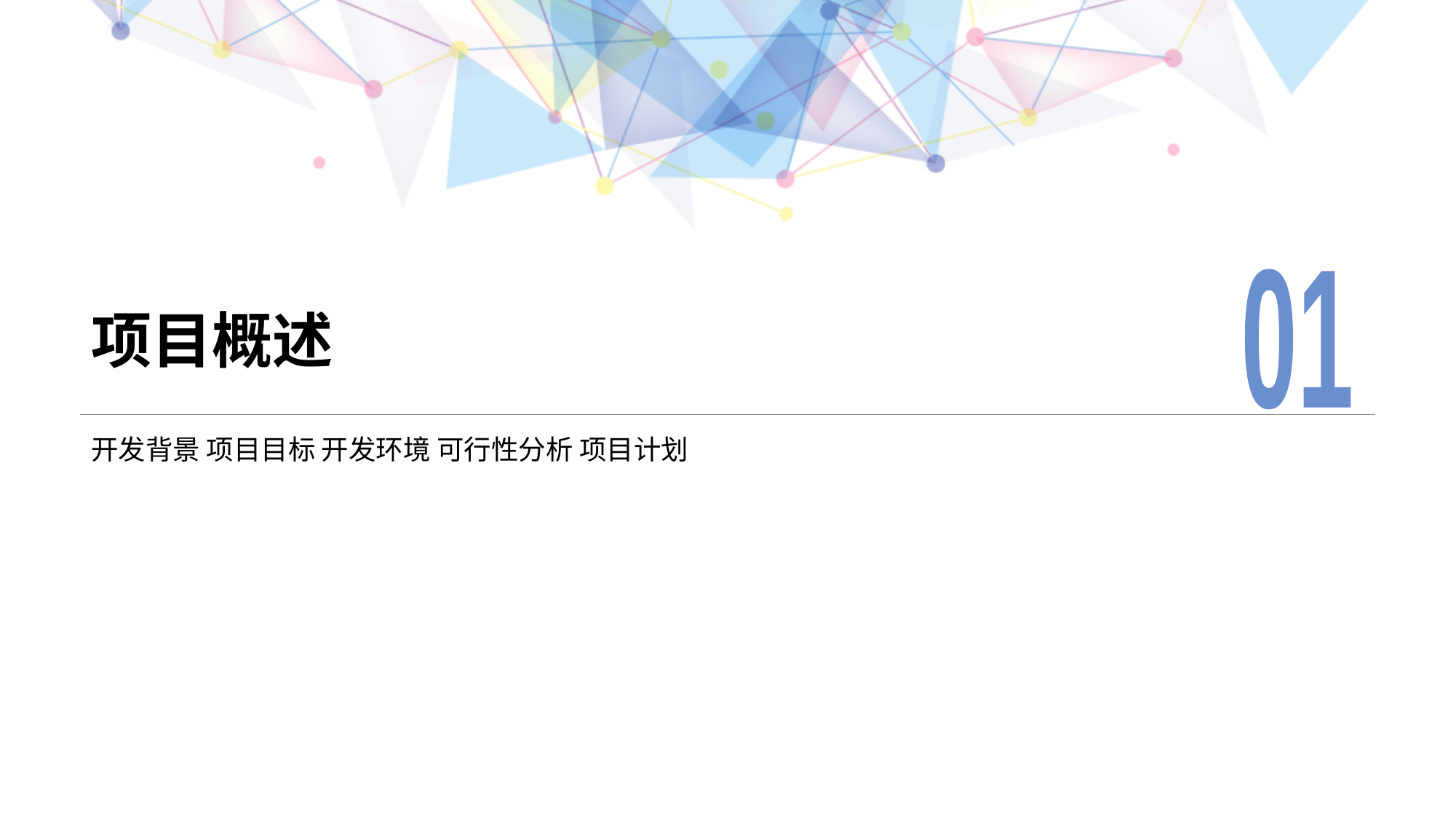

# 项目概述
01
开发背景 项目目标 开发环境 可行性分析 项目计划